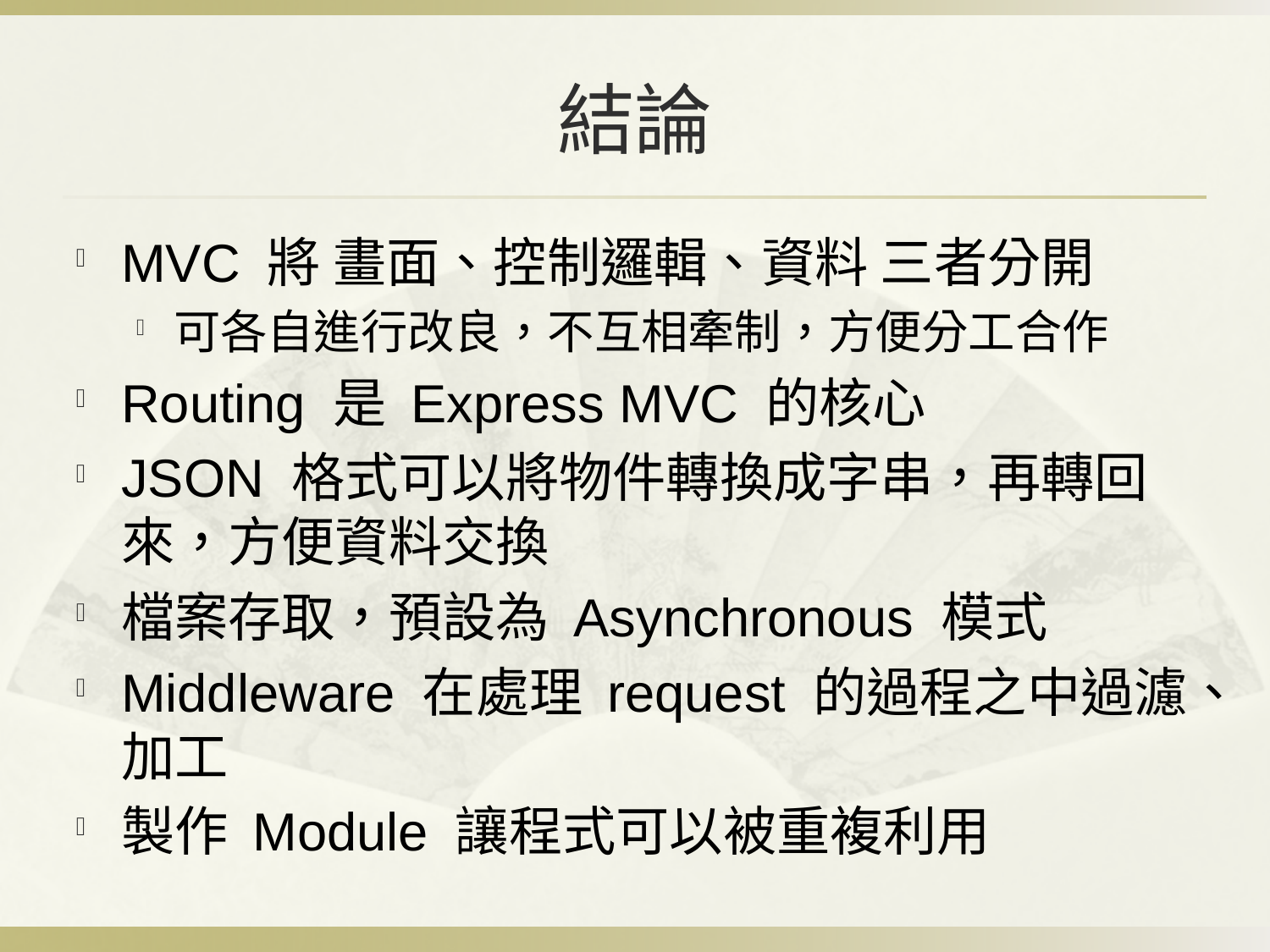

# 結論
MVC 將 畫面、控制邏輯、資料 三者分開
可各自進行改良，不互相牽制，方便分工合作
Routing 是 Express MVC 的核心
JSON 格式可以將物件轉換成字串，再轉回來，方便資料交換
檔案存取，預設為 Asynchronous 模式
Middleware 在處理 request 的過程之中過濾、加工
製作 Module 讓程式可以被重複利用